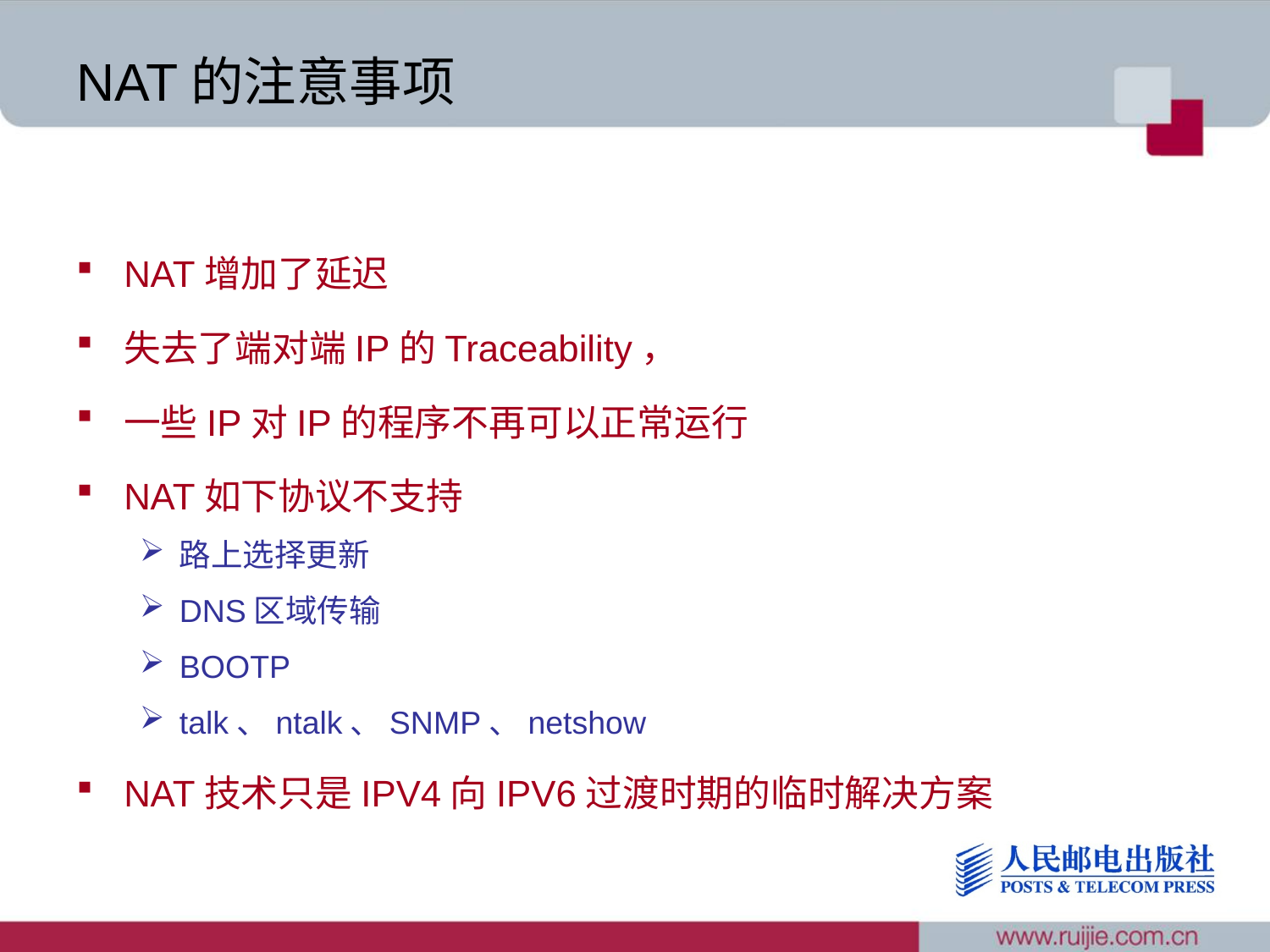

# NAT的注意事项
NAT增加了延迟
失去了端对端IP的Traceability，
一些IP对IP的程序不再可以正常运行
NAT如下协议不支持
路上选择更新
DNS区域传输
BOOTP
talk、ntalk、SNMP、netshow
NAT技术只是IPV4向IPV6过渡时期的临时解决方案